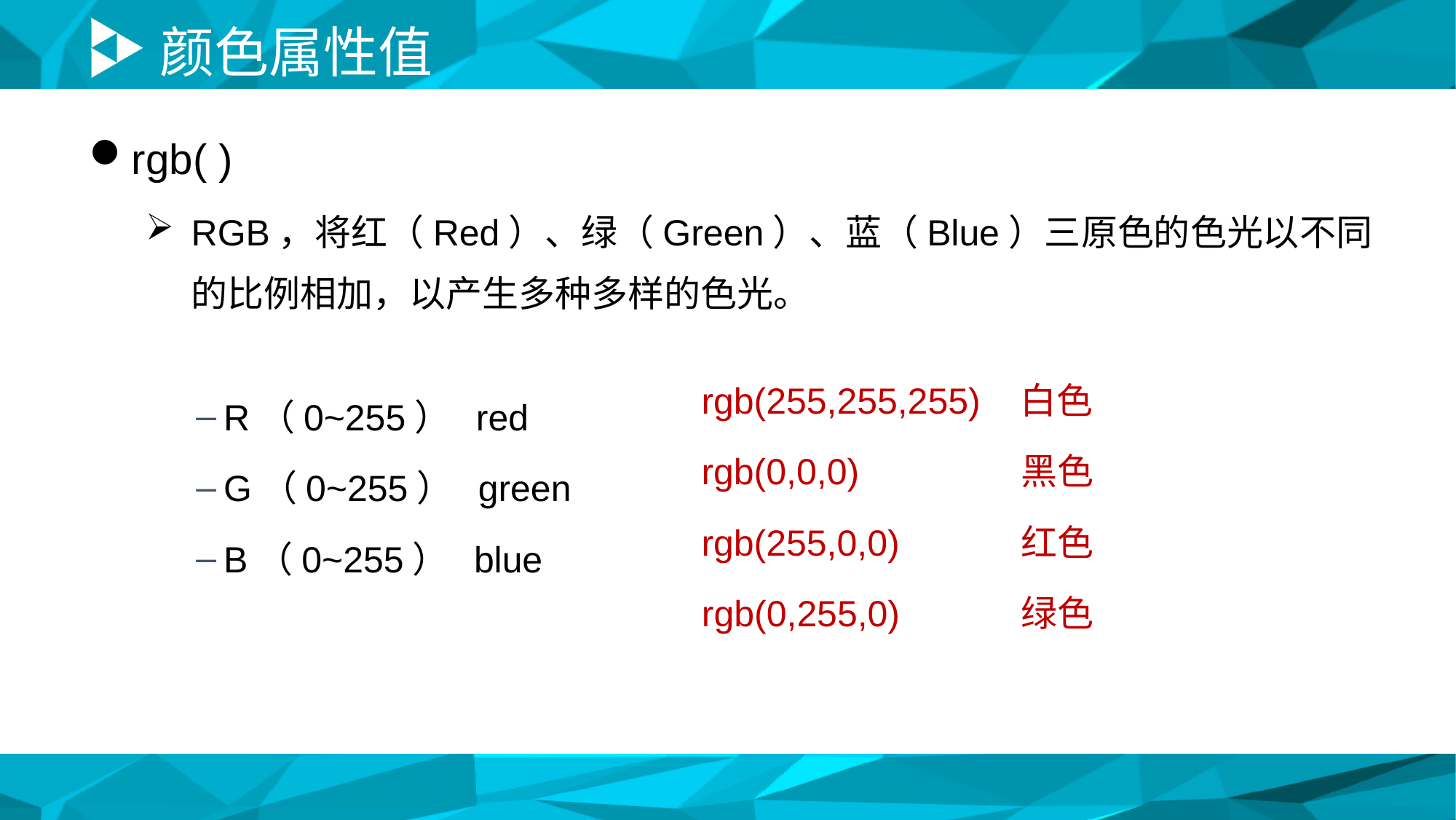

# 颜色属性值
rgb( )
RGB，将红（Red）、绿（Green）、蓝（Blue）三原色的色光以不同的比例相加，以产生多种多样的色光。

rgb(255,255,255)   白色
rgb(0,0,0)               黑色
rgb(255,0,0)           红色
  rgb(0,255,0)           绿色

R（0~255）  red
G（0~255）  green
B（0~255）  blue